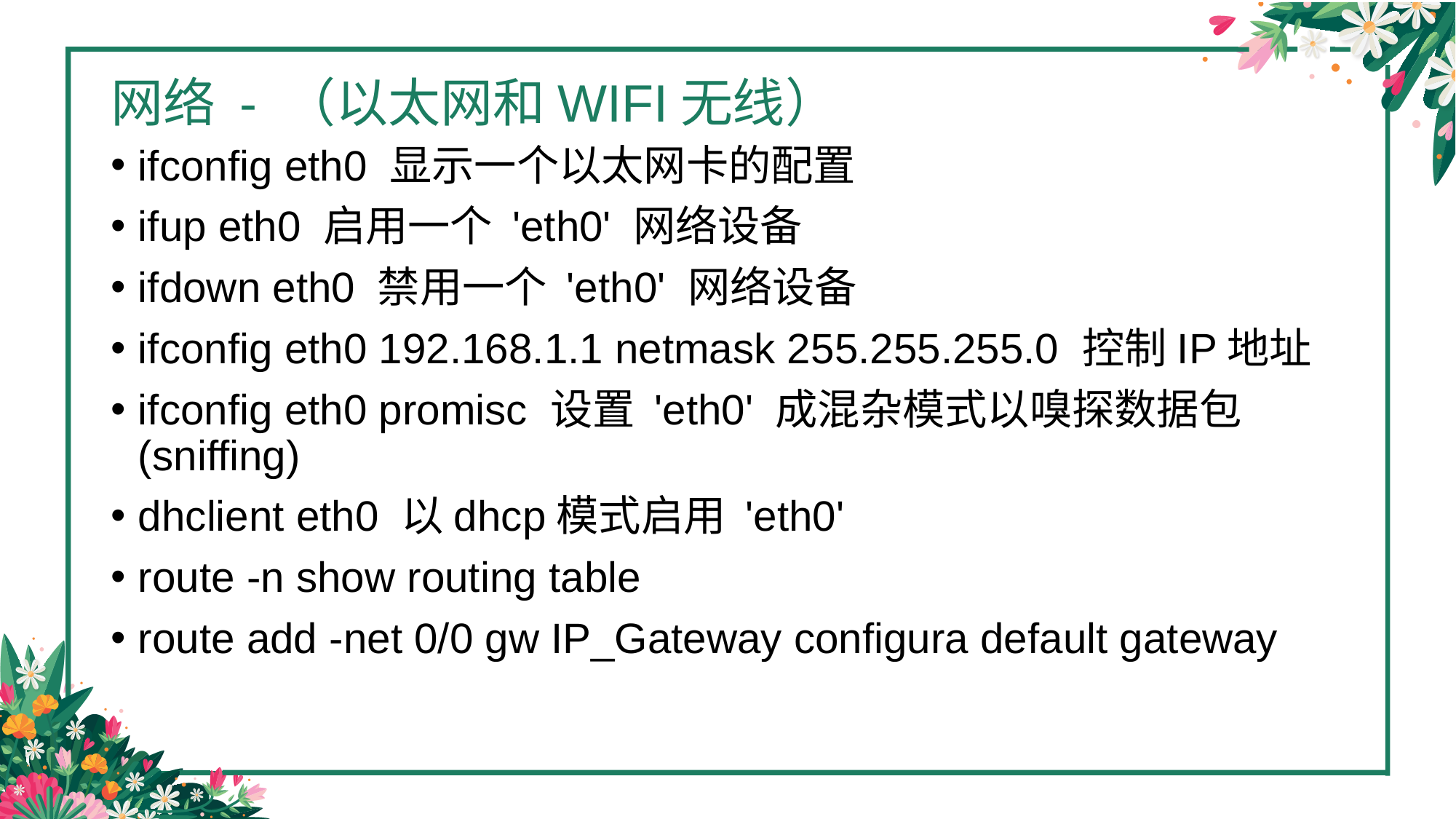

# 网络 - （以太网和WIFI无线）
ifconfig eth0 显示一个以太网卡的配置
ifup eth0 启用一个 'eth0' 网络设备
ifdown eth0 禁用一个 'eth0' 网络设备
ifconfig eth0 192.168.1.1 netmask 255.255.255.0 控制IP地址
ifconfig eth0 promisc 设置 'eth0' 成混杂模式以嗅探数据包 (sniffing)
dhclient eth0 以dhcp模式启用 'eth0'
route -n show routing table
route add -net 0/0 gw IP_Gateway configura default gateway